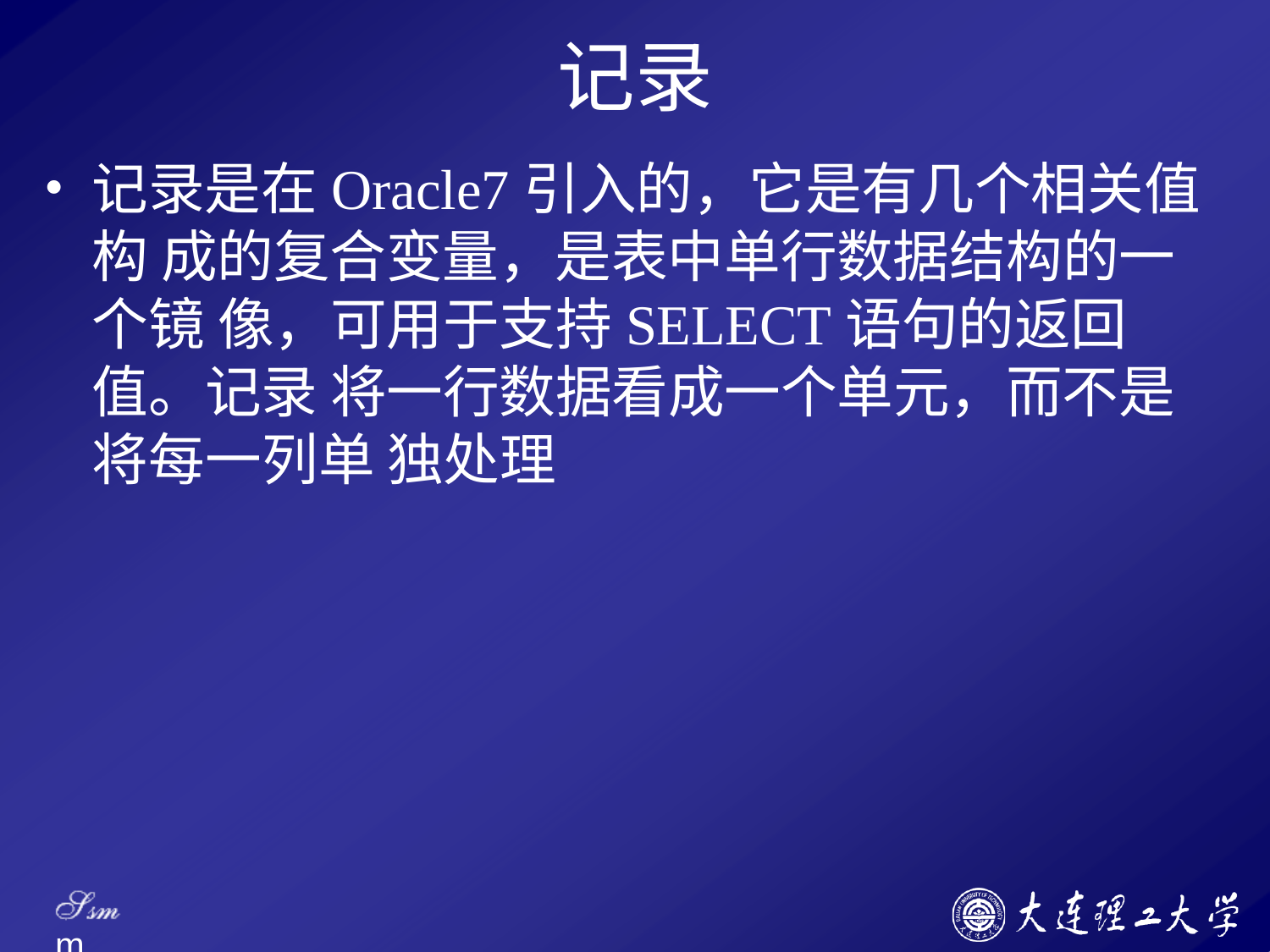

# 记录
记录是在Oracle7引入的，它是有几个相关值构 成的复合变量，是表中单行数据结构的一个镜 像，可用于支持SELECT语句的返回值。记录 将一行数据看成一个单元，而不是将每一列单 独处理

Ssm